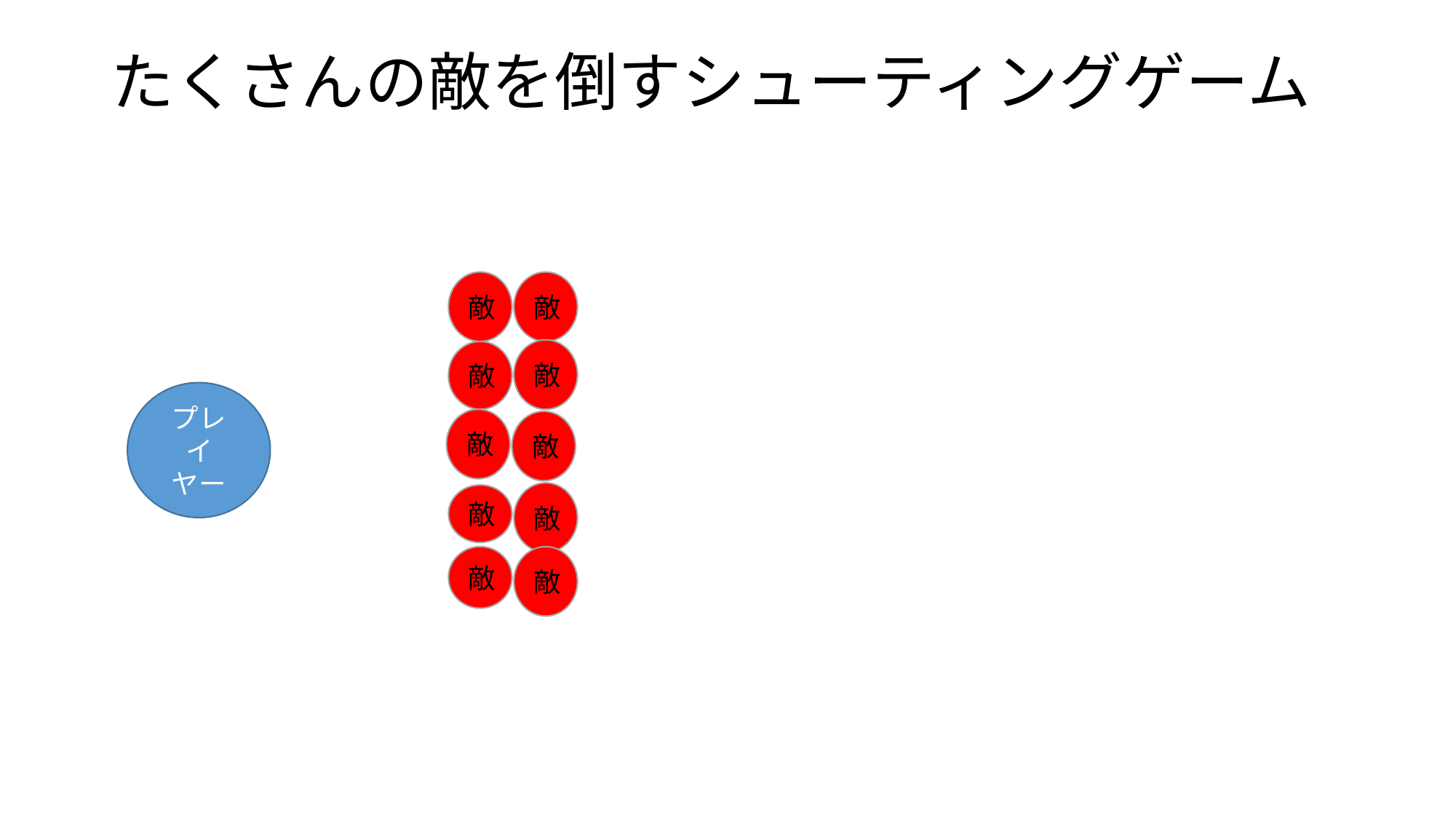

# たくさんの敵を倒すシューティングゲーム

敵
敵
敵
敵
プレイヤー
敵
敵
敵
敵
敵
敵